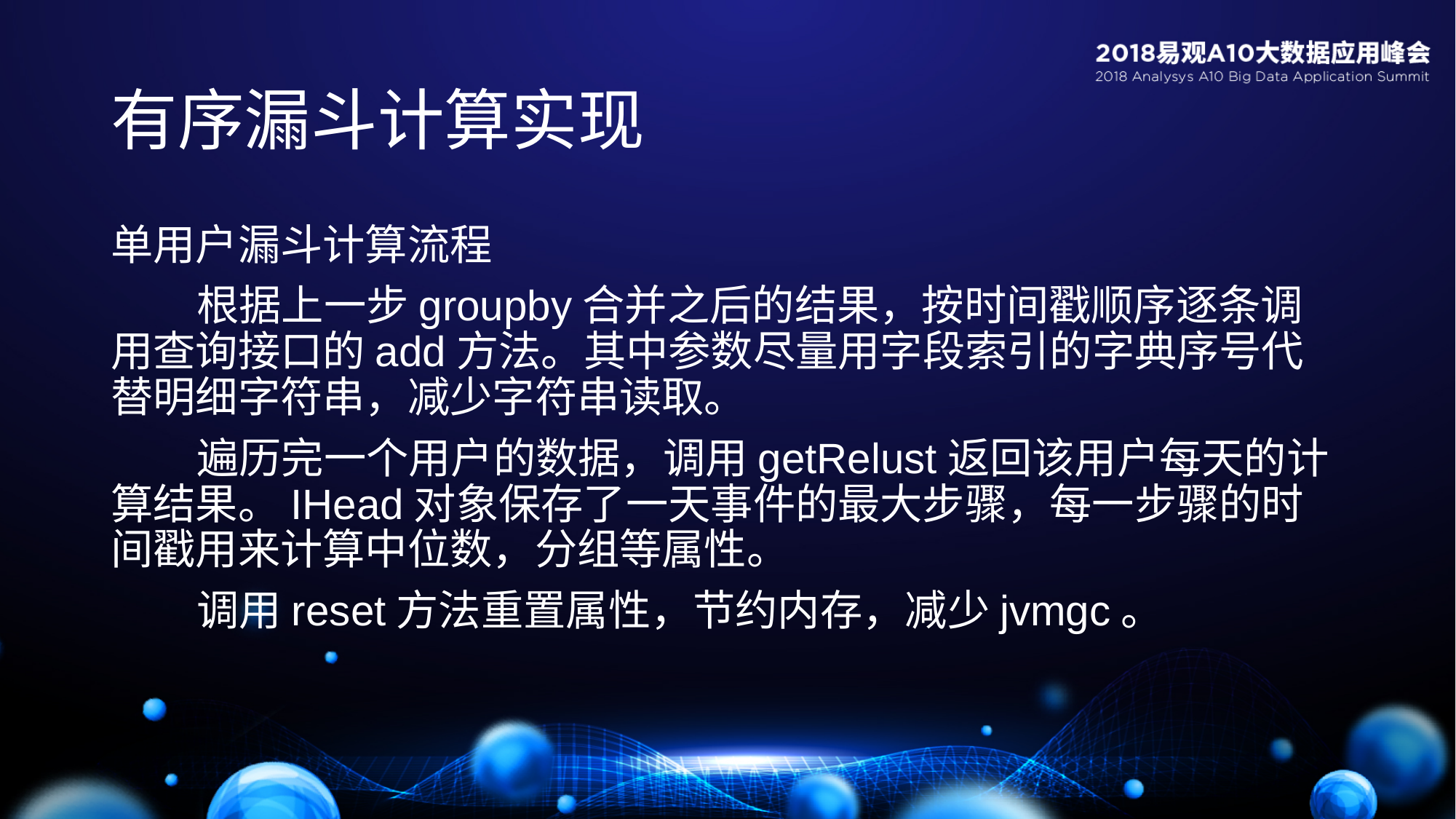

# 有序漏斗计算实现
单用户漏斗计算流程
        根据上一步groupby合并之后的结果，按时间戳顺序逐条调用查询接口的add方法。其中参数尽量用字段索引的字典序号代替明细字符串，减少字符串读取。
        遍历完一个用户的数据，调用getRelust返回该用户每天的计算结果。IHead对象保存了一天事件的最大步骤，每一步骤的时间戳用来计算中位数，分组等属性。
        调用reset方法重置属性，节约内存，减少jvmgc。